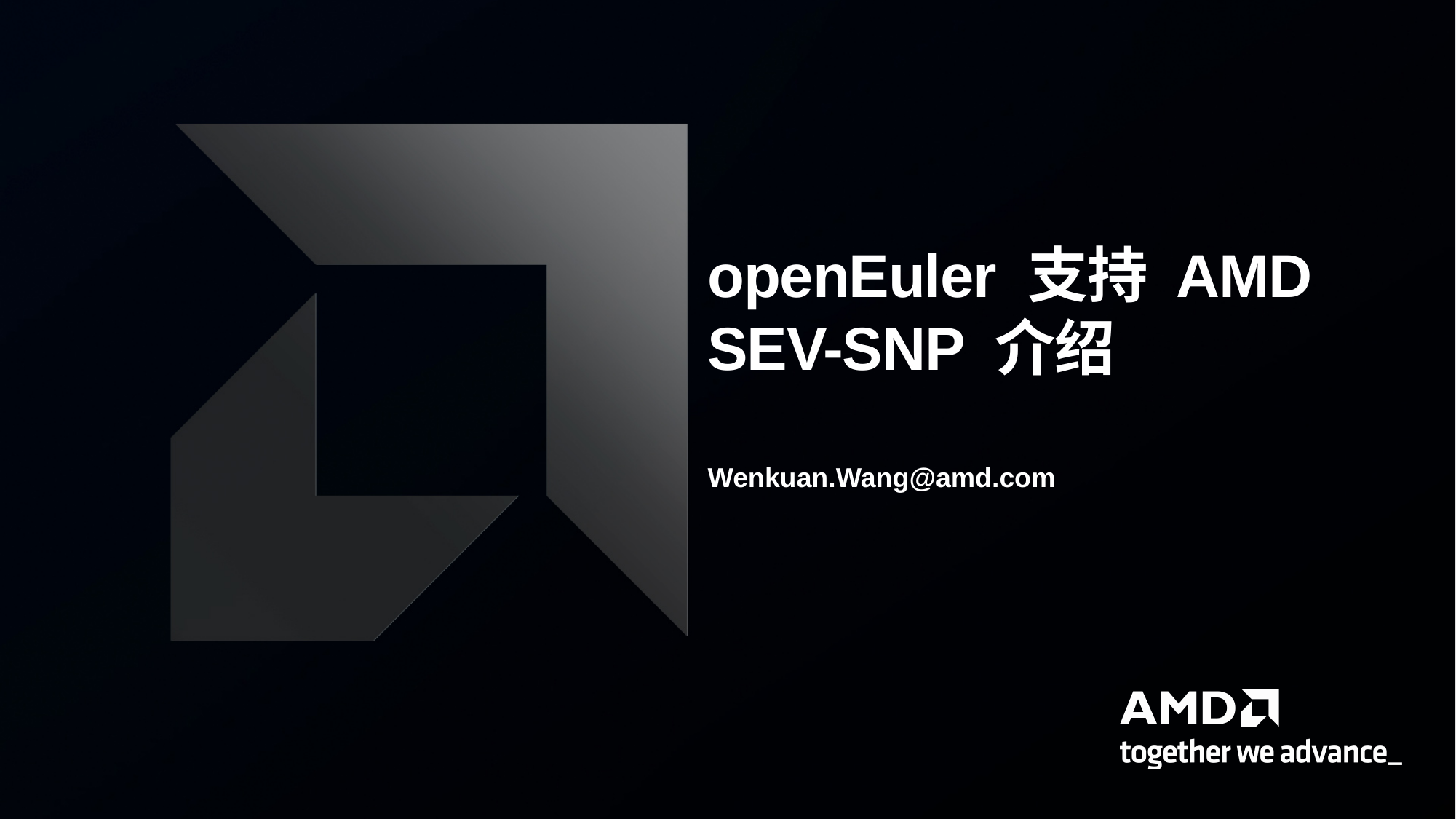

# openEuler 支持 AMD SEV-SNP 介绍
Wenkuan.Wang@amd.com